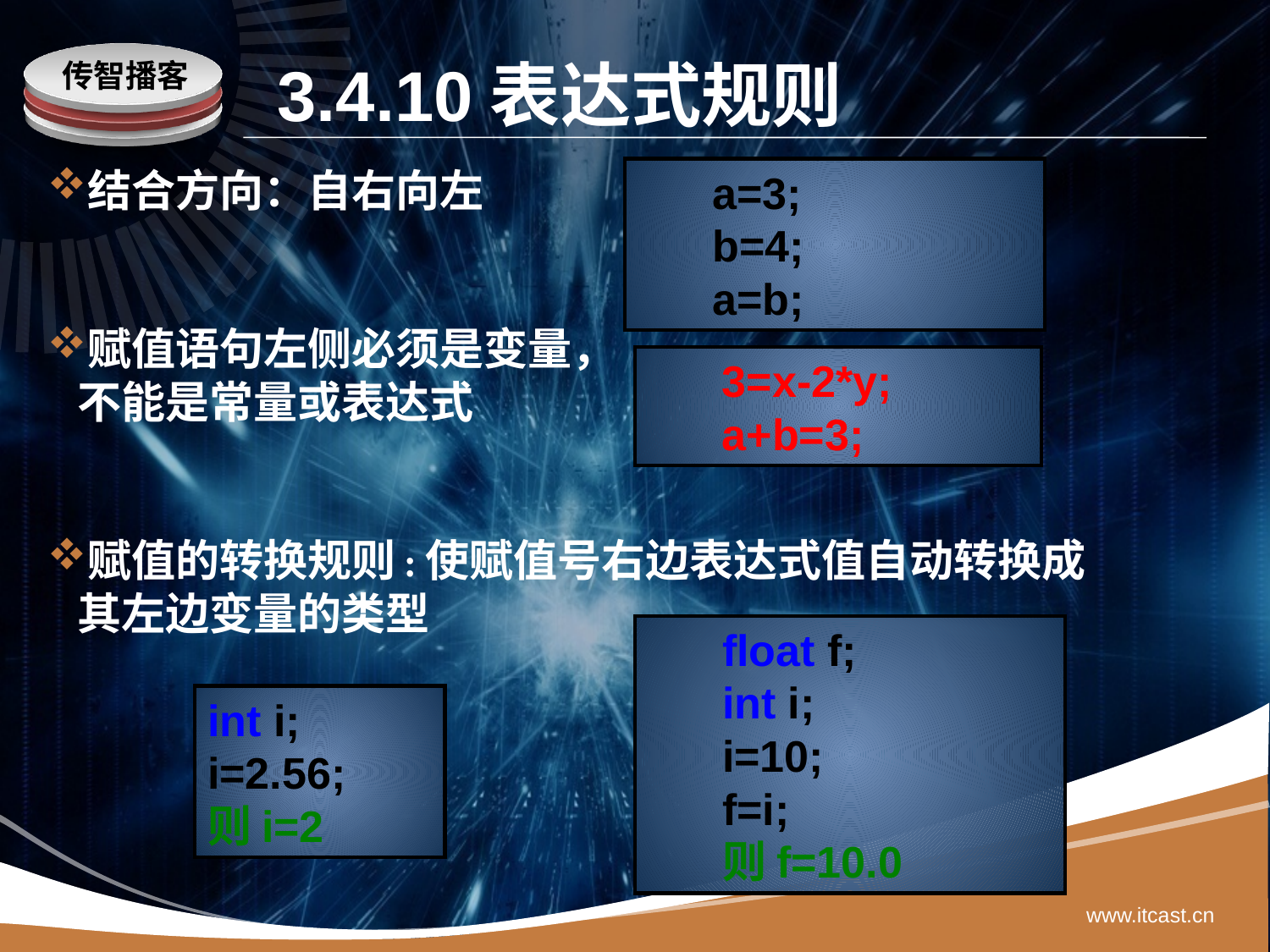

# 3.4.10表达式规则
结合方向：自右向左

赋值语句左侧必须是变量，
不能是常量或表达式

赋值的转换规则:使赋值号右边表达式值自动转换成
  其左边变量的类型
a=3;
b=4;
a=b;

3=x-2*y;
a+b=3;
float f;
int i;
i=10;
f=i;
则f=10.0
int i;
i=2.56;
则i=2
www.itcast.cn